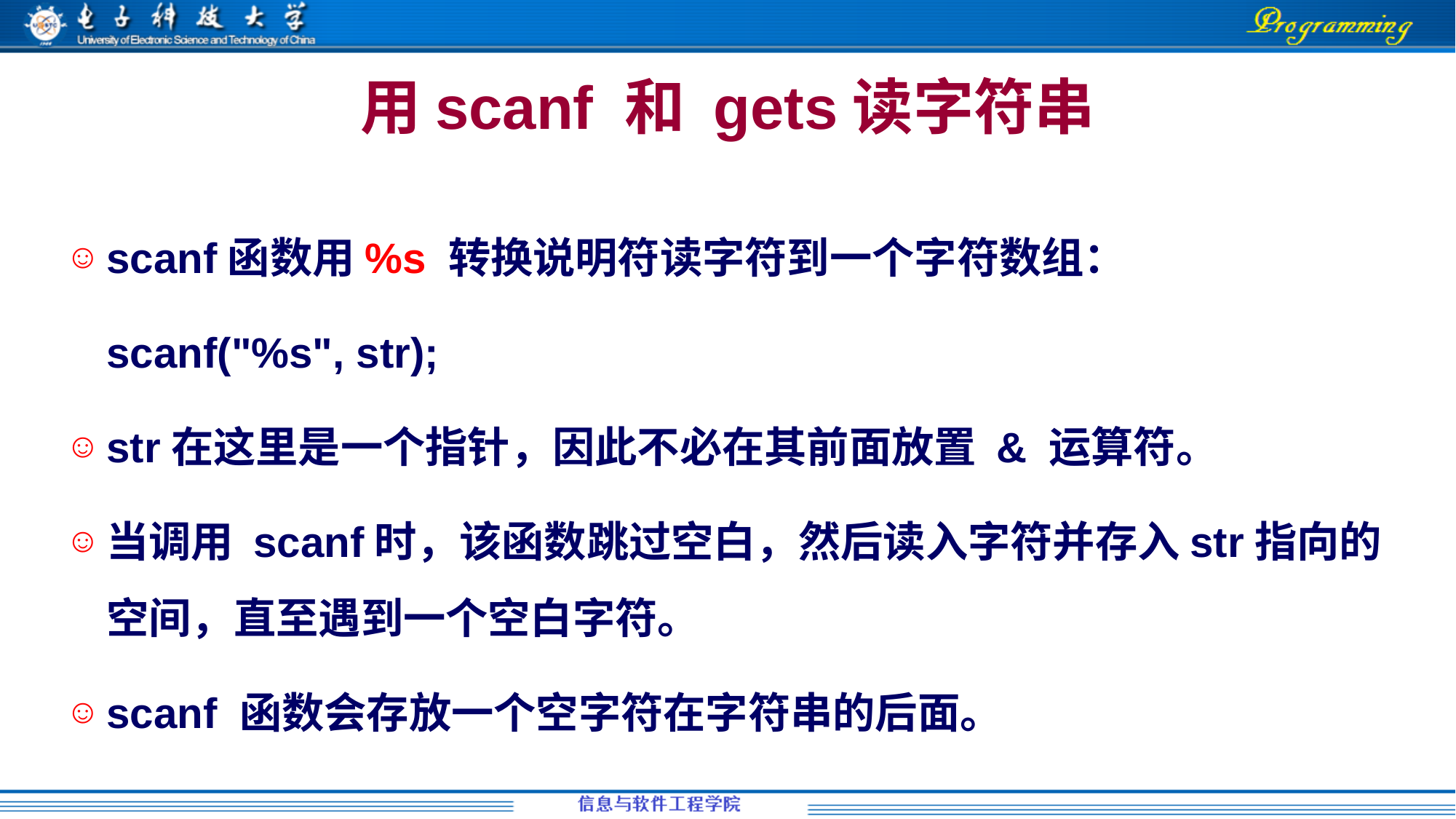

# 用scanf 和 gets读字符串
scanf函数用%s 转换说明符读字符到一个字符数组：
	scanf("%s", str);
str在这里是一个指针，因此不必在其前面放置 & 运算符。
当调用 scanf时，该函数跳过空白，然后读入字符并存入str指向的空间，直至遇到一个空白字符。
scanf 函数会存放一个空字符在字符串的后面。